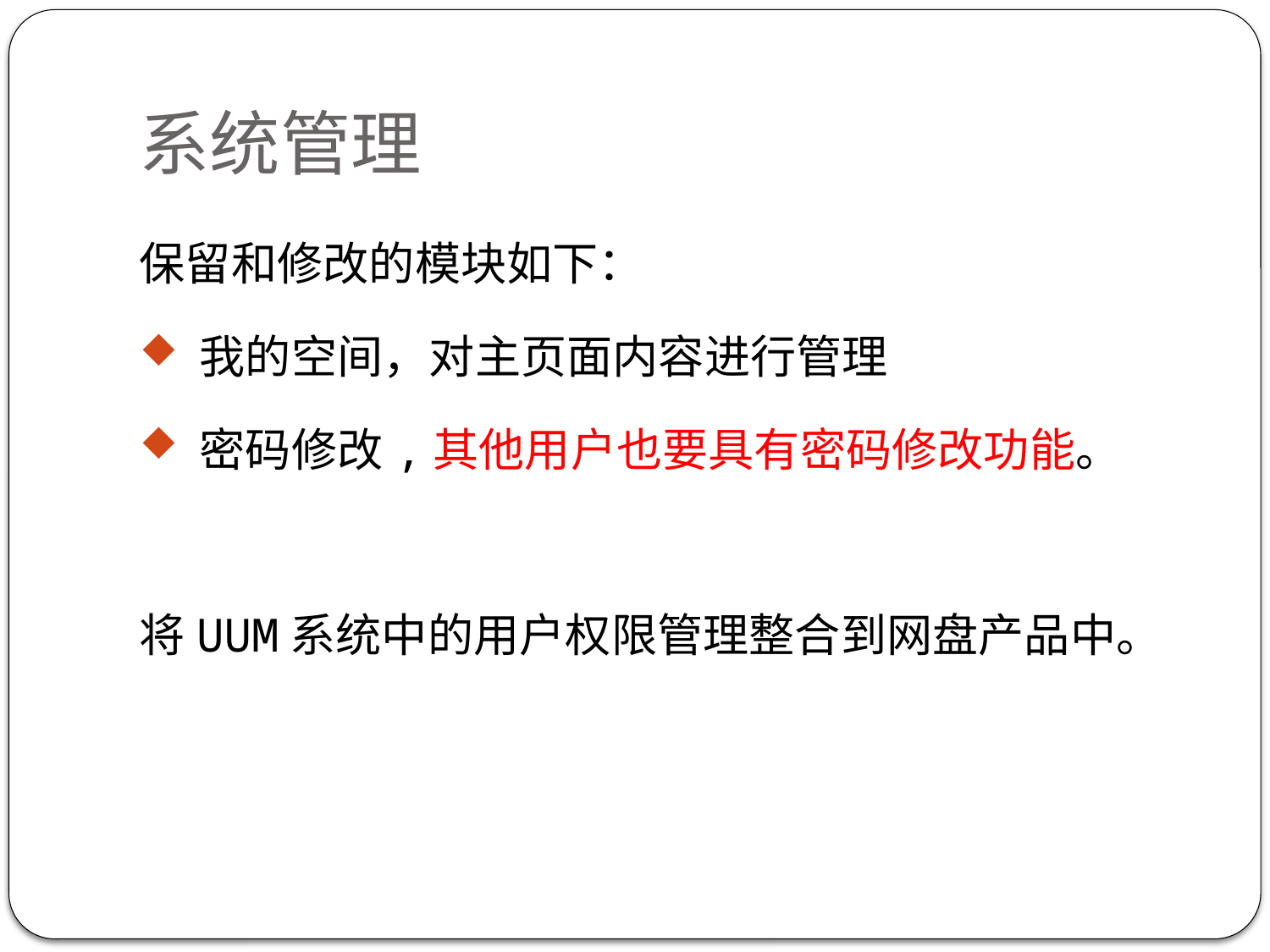

# 系统管理
保留和修改的模块如下：
 我的空间，对主页面内容进行管理
 密码修改,其他用户也要具有密码修改功能。

将UUM系统中的用户权限管理整合到网盘产品中。